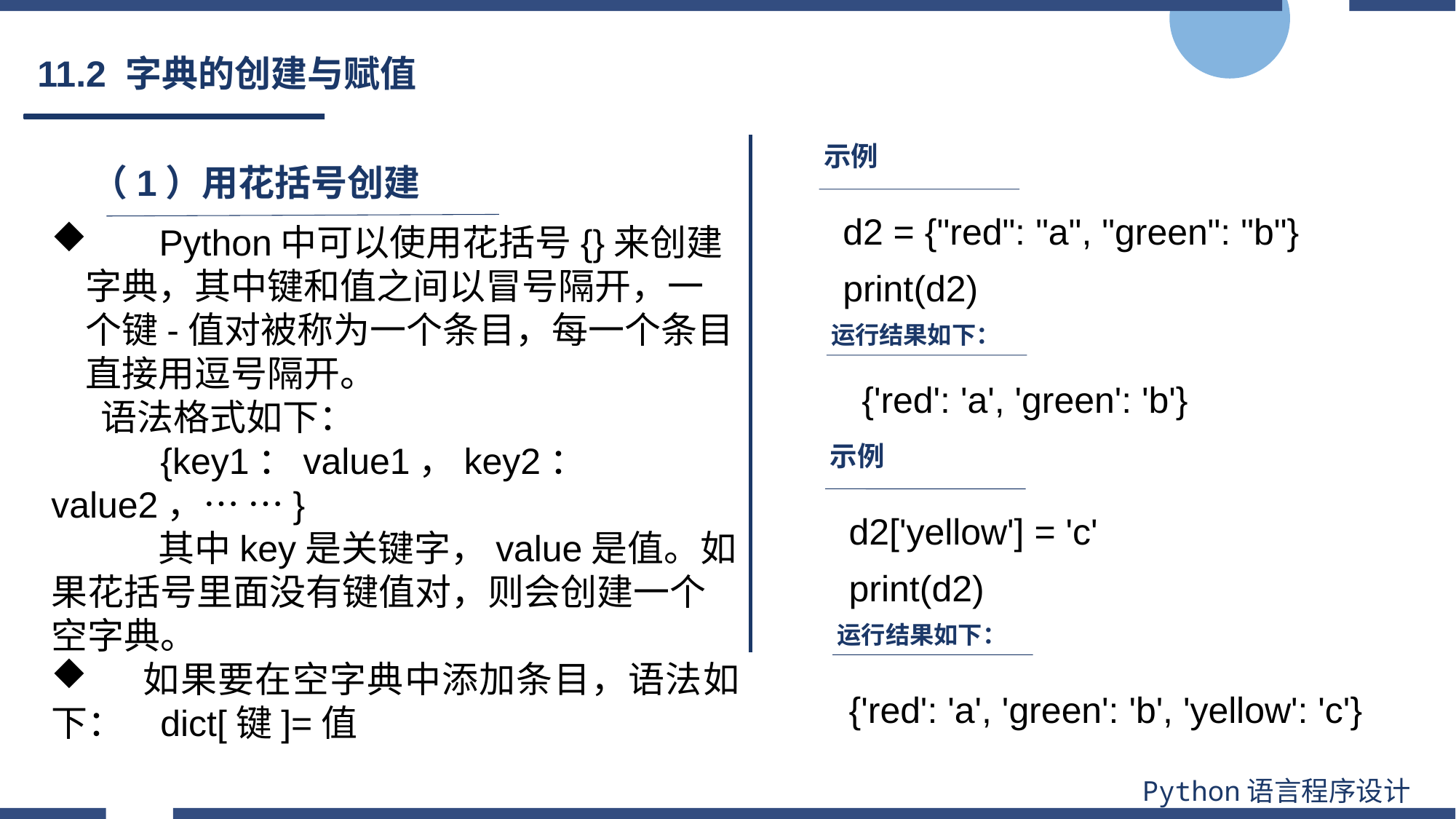

# 11.2 字典的创建与赋值
示例
（1）用花括号创建
d2 = {"red": "a", "green": "b"}
print(d2)
       Python中可以使用花括号{}来创建字典，其中键和值之间以冒号隔开，一个键-值对被称为一个条目，每一个条目直接用逗号隔开。
     语法格式如下：
	{key1：value1，key2：value2，… …}
            其中key是关键字，value是值。如果花括号里面没有键值对，则会创建一个空字典。
     如果要在空字典中添加条目，语法如下：	dict[键]=值
运行结果如下：
{'red': 'a', 'green': 'b'}
示例
d2['yellow'] = 'c'
print(d2)
运行结果如下：
{'red': 'a', 'green': 'b', 'yellow': 'c'}